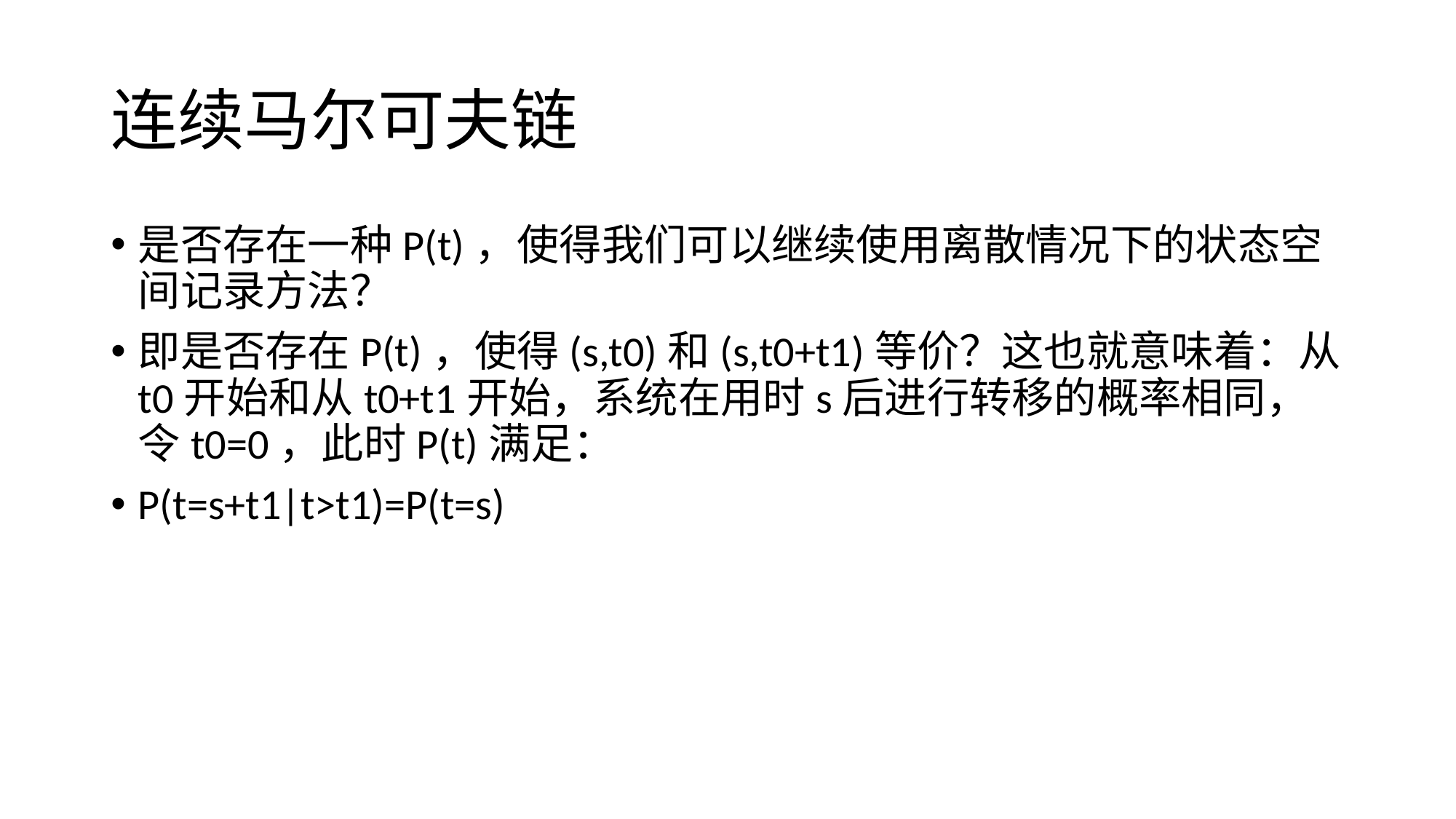

# 连续马尔可夫链
是否存在一种P(t)，使得我们可以继续使用离散情况下的状态空间记录方法？
即是否存在P(t)，使得(s,t0)和(s,t0+t1)等价？这也就意味着：从t0开始和从t0+t1开始，系统在用时s后进行转移的概率相同，令t0=0，此时P(t)满足：
P(t=s+t1|t>t1)=P(t=s)